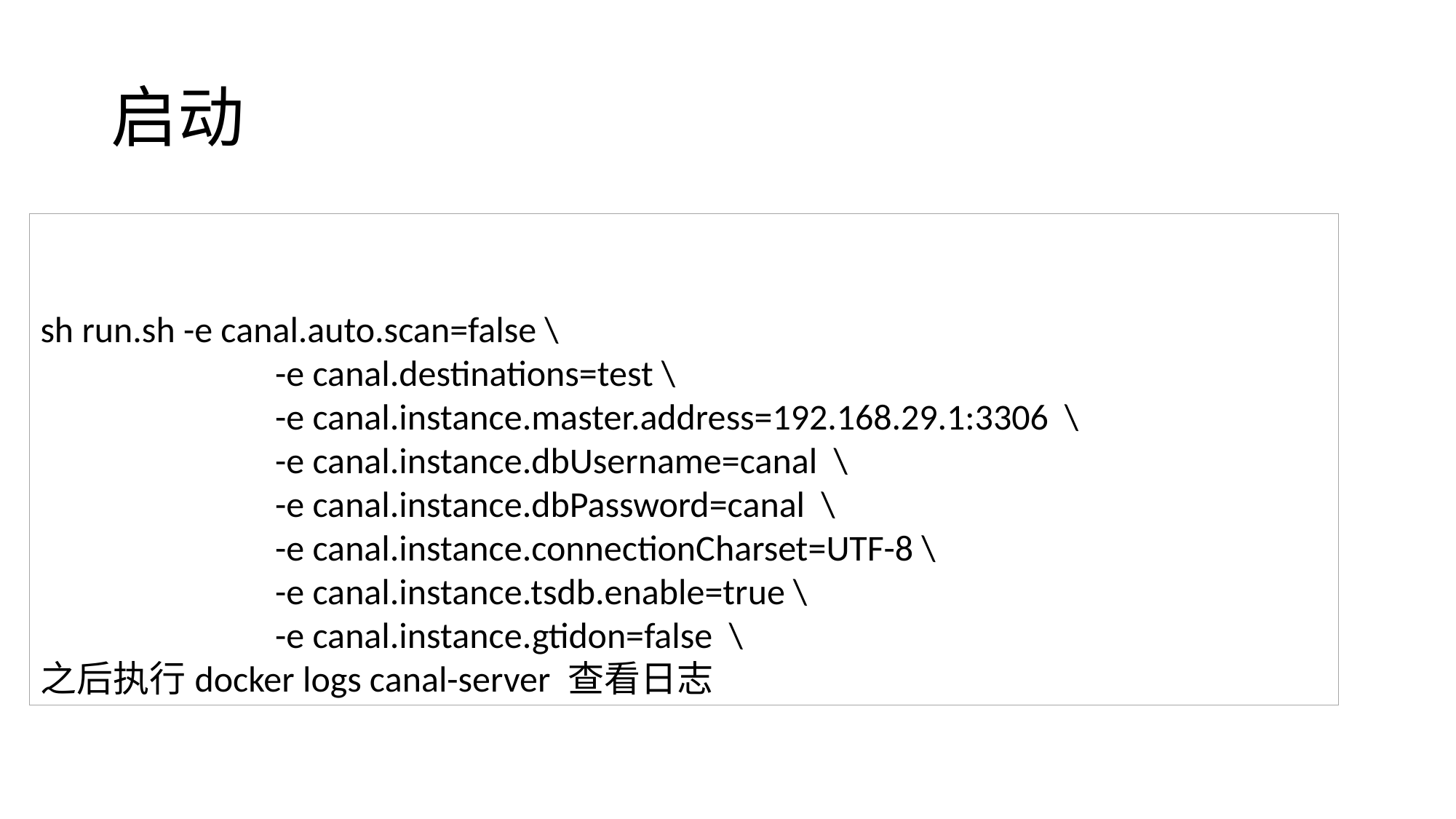

# 启动

sh run.sh -e canal.auto.scan=false \
		  -e canal.destinations=test \
		  -e canal.instance.master.address=192.168.29.1:3306  \
		  -e canal.instance.dbUsername=canal  \
		  -e canal.instance.dbPassword=canal  \
		  -e canal.instance.connectionCharset=UTF-8 \
		  -e canal.instance.tsdb.enable=true \
		  -e canal.instance.gtidon=false  \
之后执行docker logs canal-server 查看日志